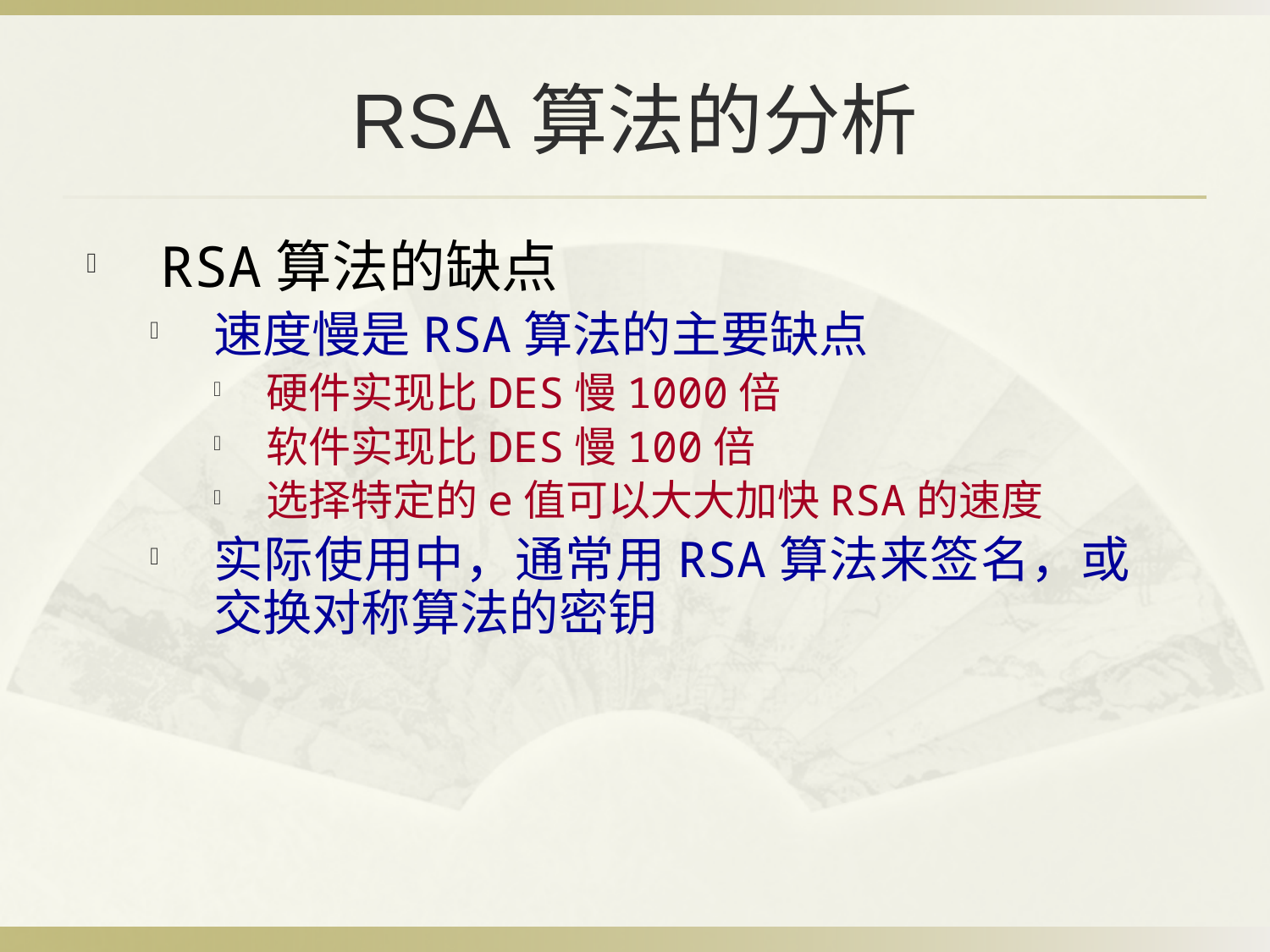

# RSA算法的分析
RSA算法的缺点
速度慢是RSA算法的主要缺点
硬件实现比DES慢1000倍
软件实现比DES慢100倍
选择特定的e值可以大大加快RSA的速度
实际使用中，通常用RSA算法来签名，或交换对称算法的密钥